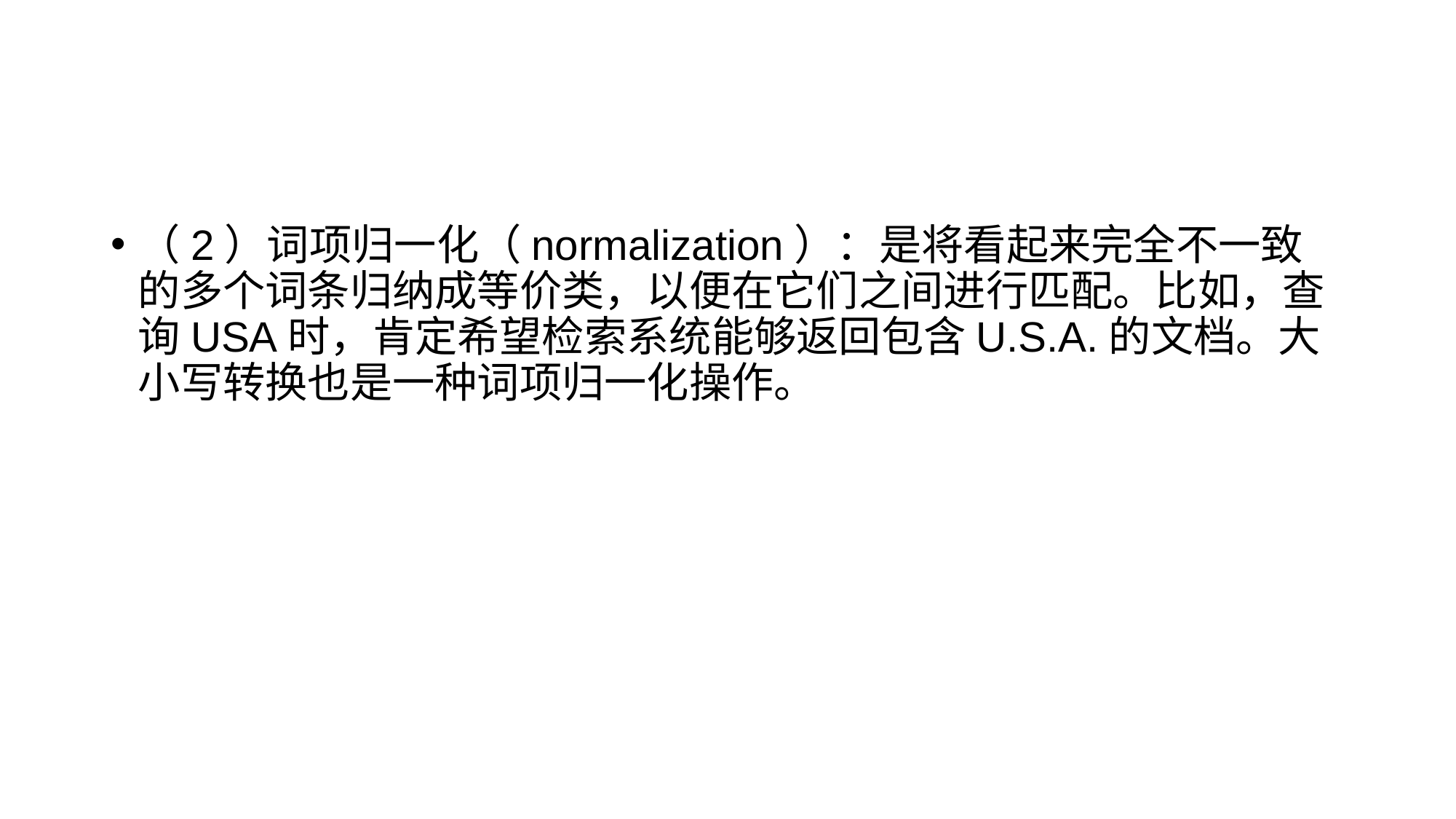

#
（2）词项归一化（normalization）：是将看起来完全不一致的多个词条归纳成等价类，以便在它们之间进行匹配。比如，查询USA时，肯定希望检索系统能够返回包含U.S.A.的文档。大小写转换也是一种词项归一化操作。